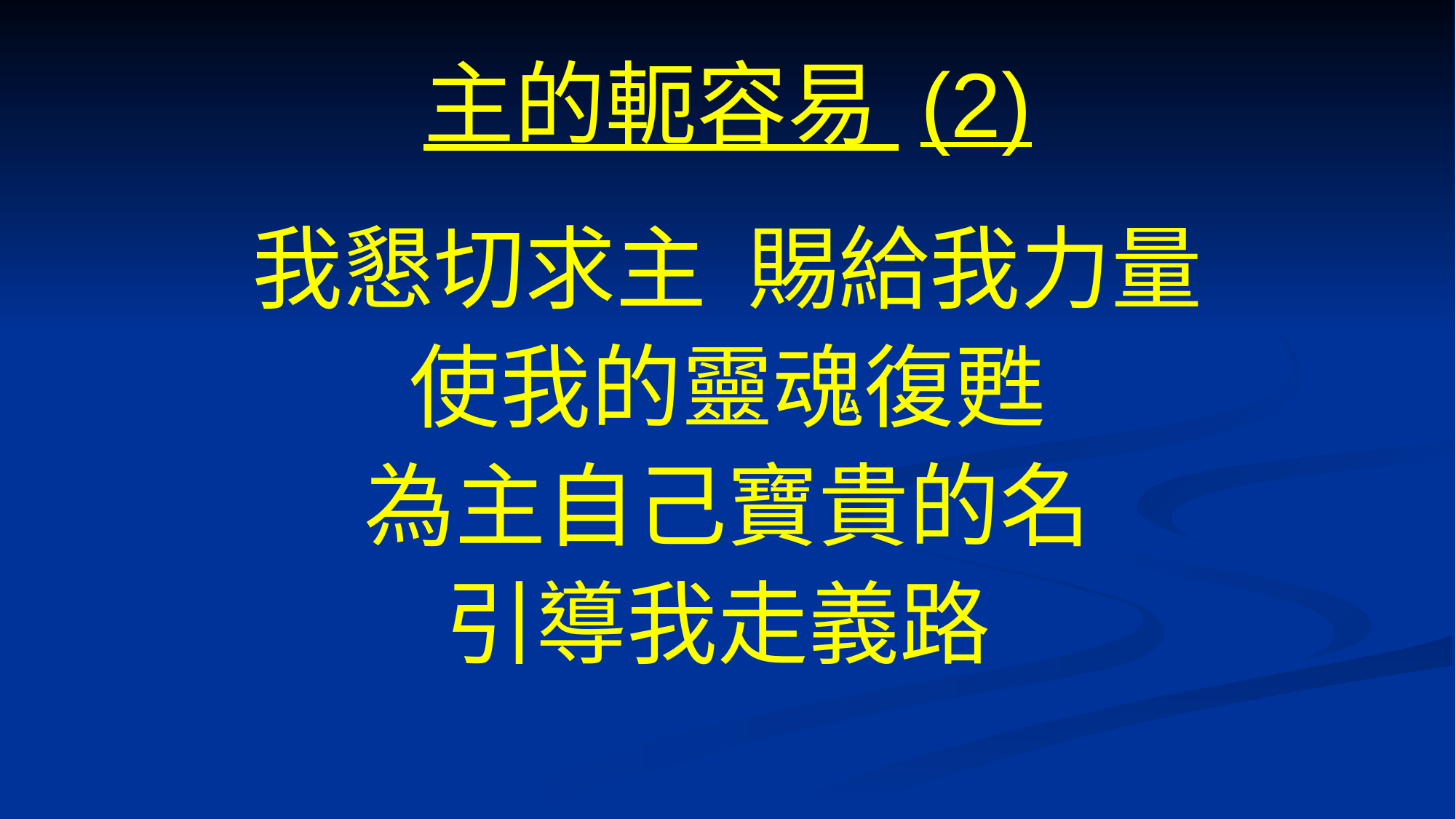

# 主的軛容易 (2)
我懇切求主  賜給我力量
使我的靈魂復甦
為主自己寶貴的名
引導我走義路